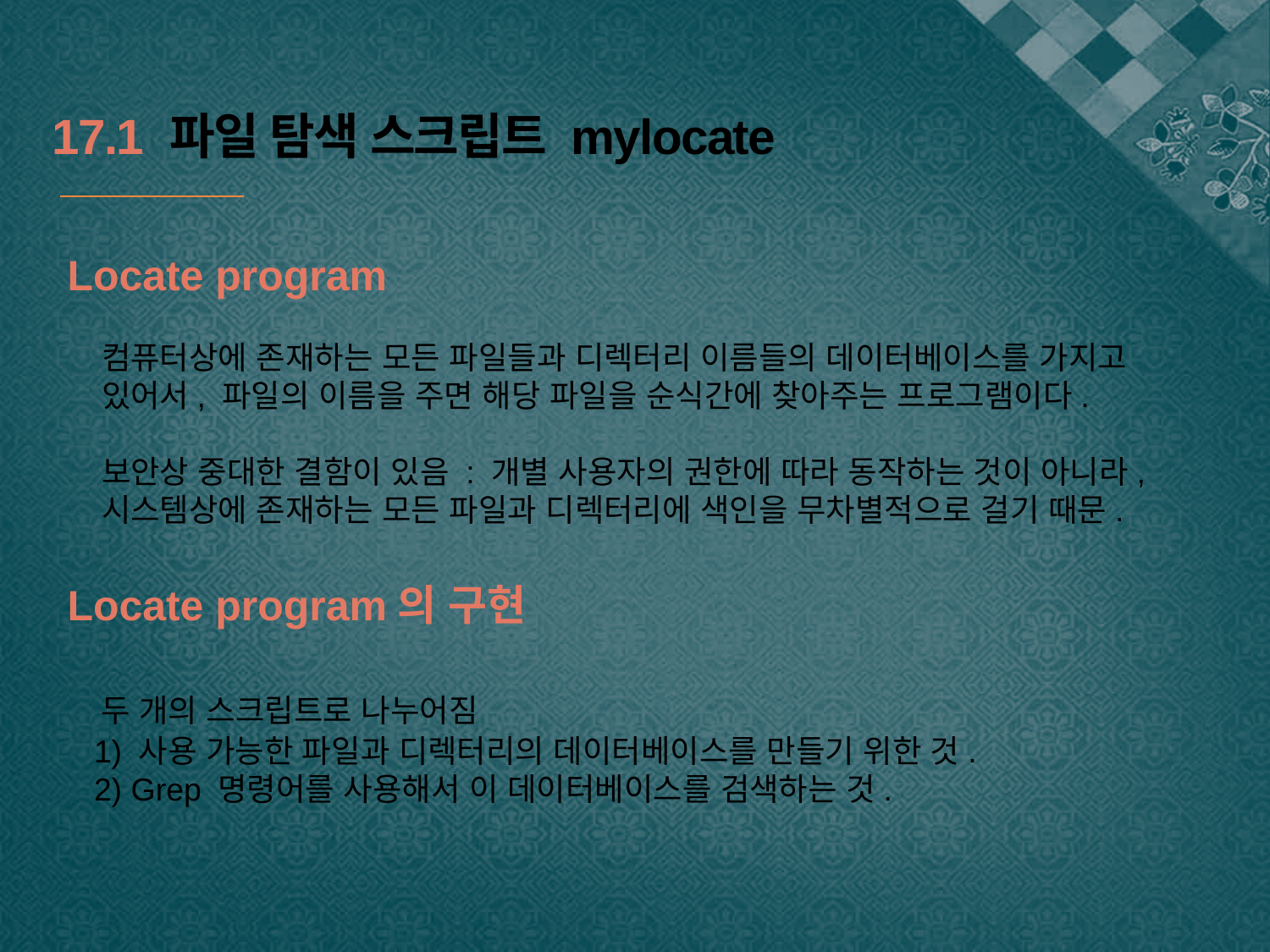

17.1 파일 탐색 스크립트 mylocate
Locate program

   컴퓨터상에 존재하는 모든 파일들과 디렉터리 이름들의 데이터베이스를 가지고
   있어서, 파일의 이름을 주면 해당 파일을 순식간에 찾아주는 프로그램이다.

   보안상 중대한 결함이 있음 : 개별 사용자의 권한에 따라 동작하는 것이 아니라,
   시스템상에 존재하는 모든 파일과 디렉터리에 색인을 무차별적으로 걸기 때문.

Locate program의 구현

  두 개의 스크립트로 나누어짐
   1) 사용 가능한 파일과 디렉터리의 데이터베이스를 만들기 위한 것.
   2) Grep 명령어를 사용해서 이 데이터베이스를 검색하는 것.